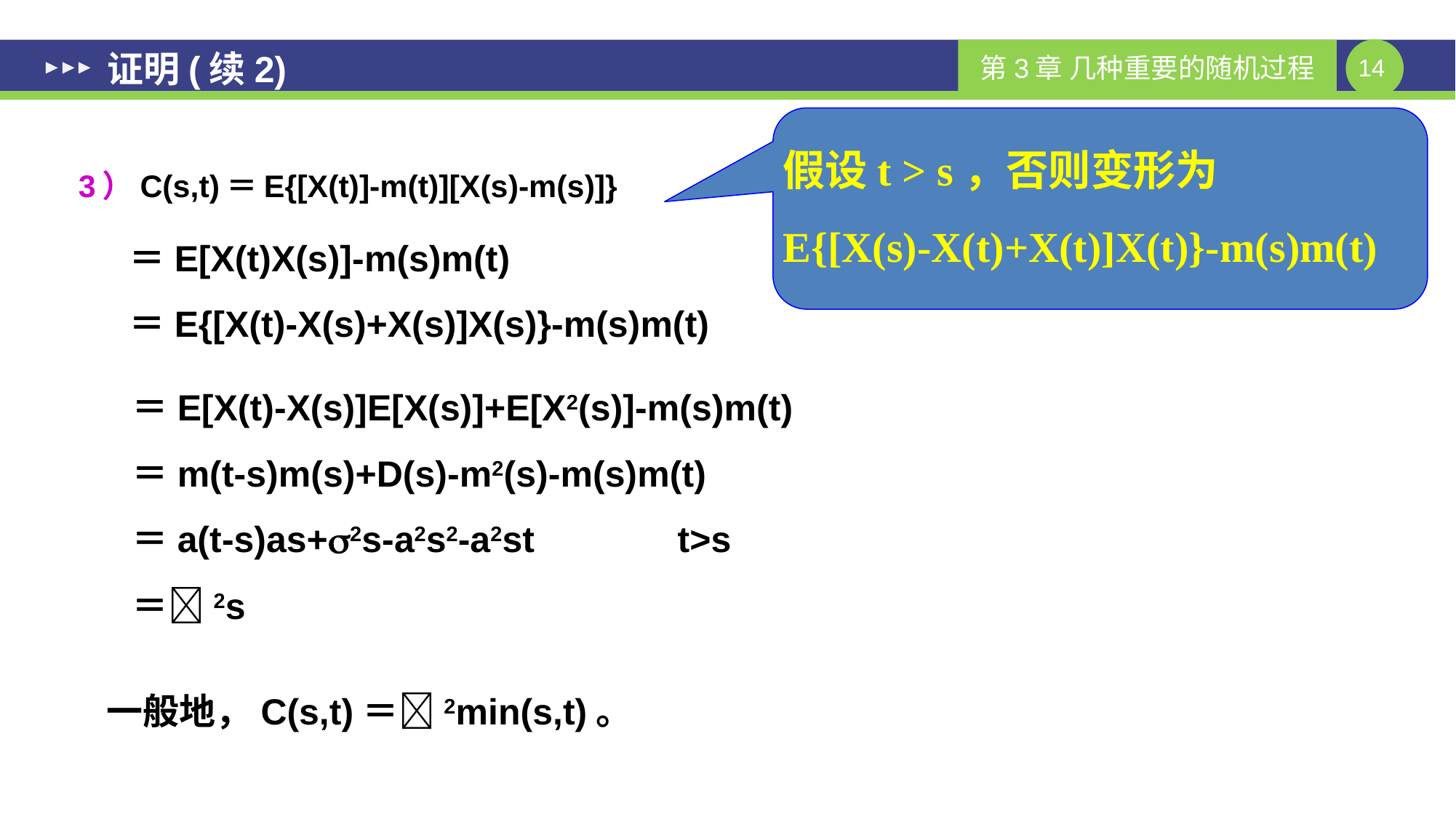

# 证明(续2)
假设t > s，否则变形为
E{[X(s)-X(t)+X(t)]X(t)}-m(s)m(t)
3）C(s,t)＝E{[X(t)]-m(t)][X(s)-m(s)]}
＝E[X(t)X(s)]-m(s)m(t)
＝E{[X(t)-X(s)+X(s)]X(s)}-m(s)m(t)
＝E[X(t)-X(s)]E[X(s)]+E[X2(s)]-m(s)m(t)
＝m(t-s)m(s)+D(s)-m2(s)-m(s)m(t)
＝a(t-s)as+σ2s-a2s2-a2st		t>s
＝σ2s
一般地，C(s,t)＝σ2min(s,t)。